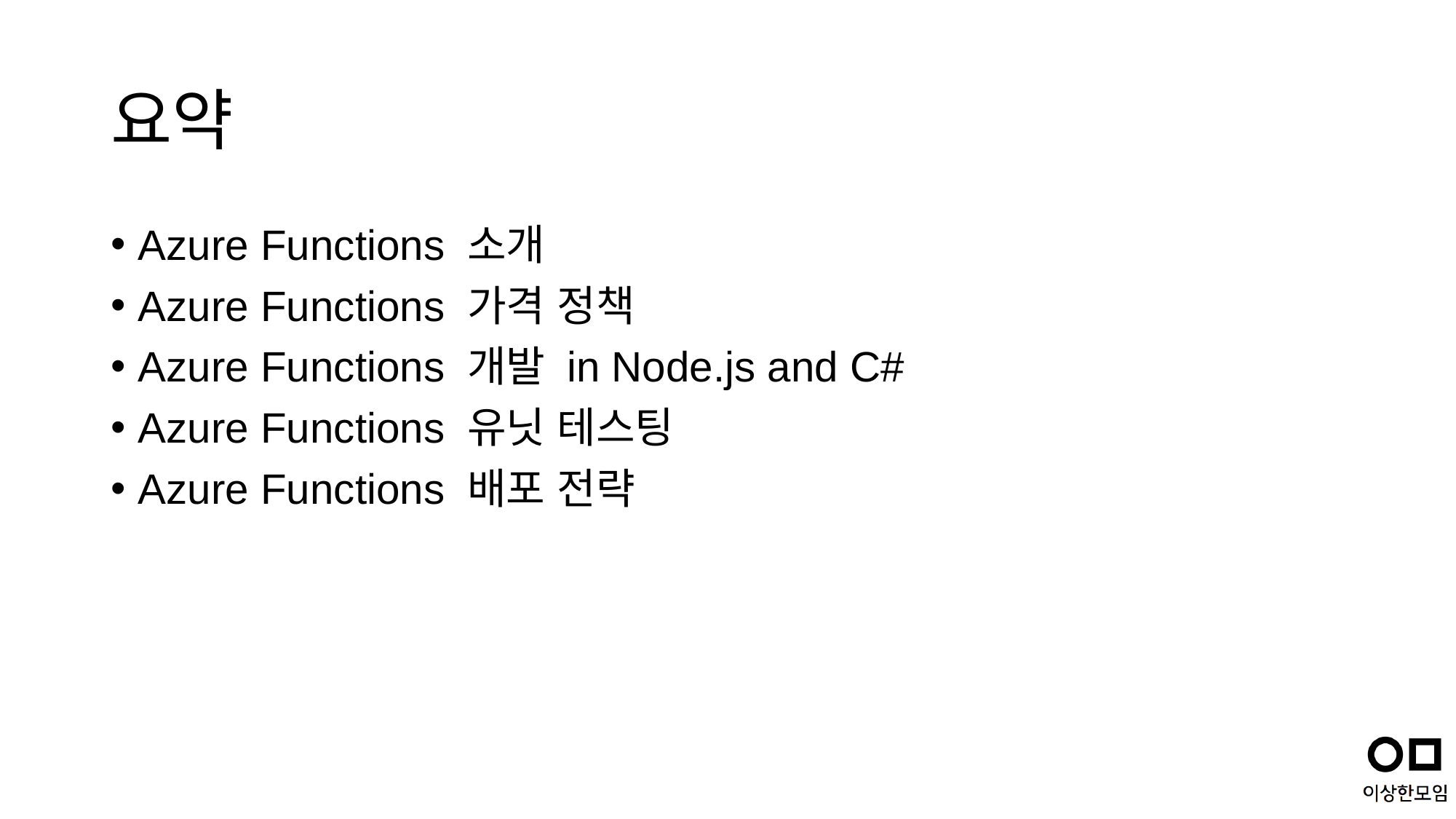

# 요약
Azure Functions 소개
Azure Functions 가격 정책
Azure Functions 개발 in Node.js and C#
Azure Functions 유닛 테스팅
Azure Functions 배포 전략